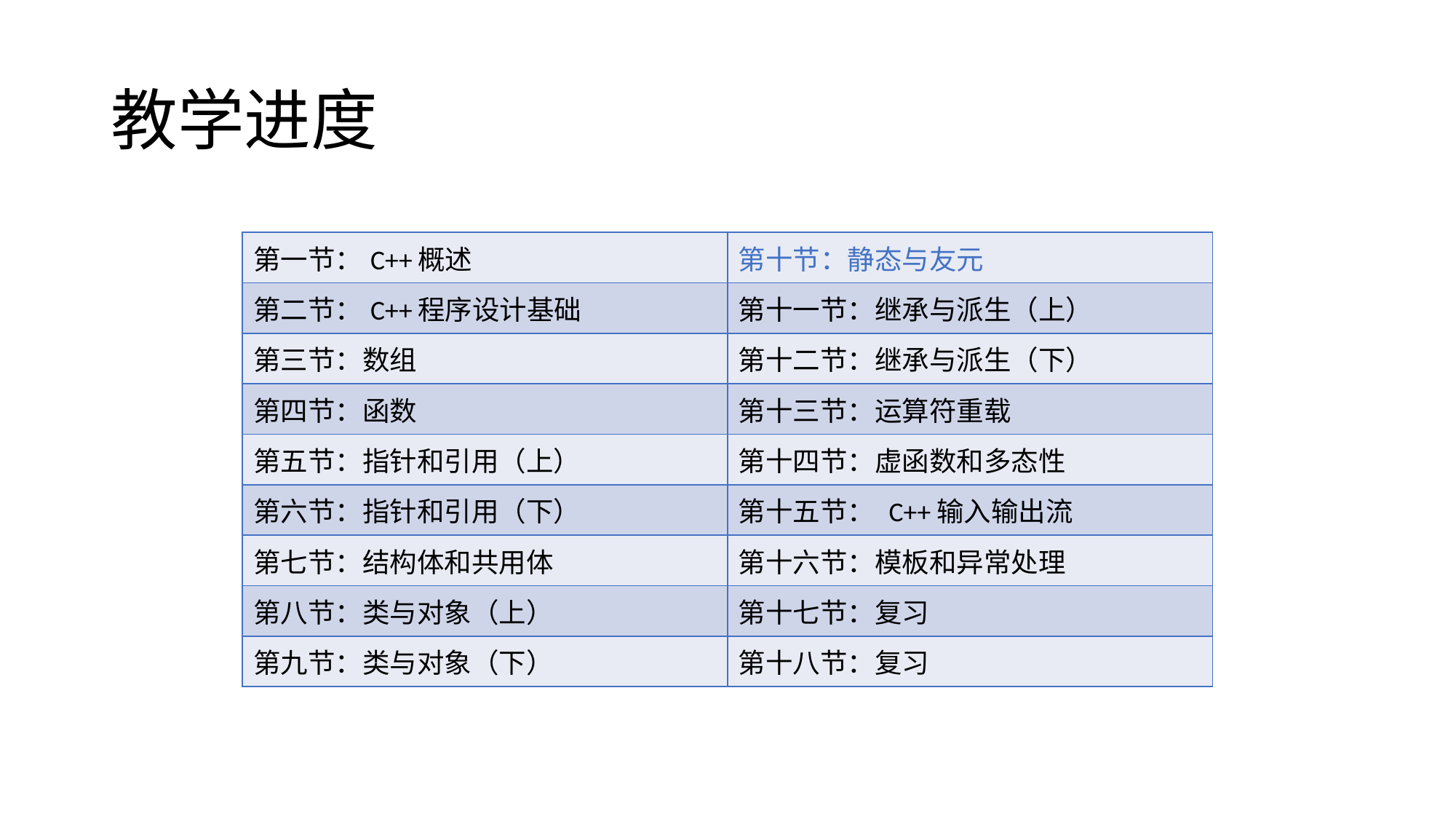

# 教学进度
| 第一节：C++概述 | 第十节：静态与友元 |
| --- | --- |
| 第二节：C++程序设计基础 | 第十一节：继承与派生（上） |
| 第三节：数组 | 第十二节：继承与派生（下） |
| 第四节：函数 | 第十三节：运算符重载 |
| 第五节：指针和引用（上） | 第十四节：虚函数和多态性 |
| 第六节：指针和引用（下） | 第十五节： C++输入输出流 |
| 第七节：结构体和共用体 | 第十六节：模板和异常处理 |
| 第八节：类与对象（上） | 第十七节：复习 |
| 第九节：类与对象（下） | 第十八节：复习 |